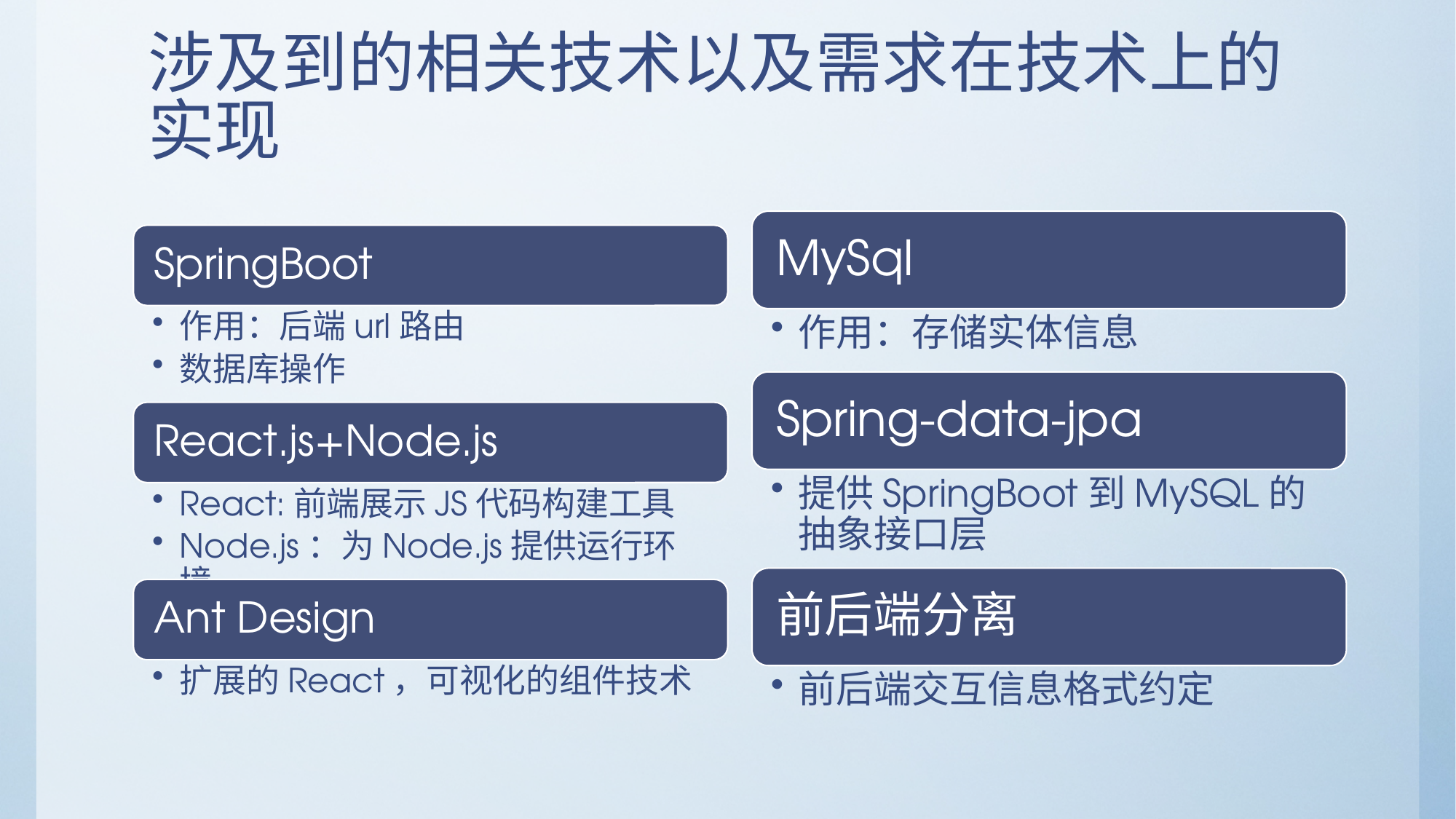

# 涉及到的相关技术以及需求在技术上的实现
MySql
作用：存储实体信息
Spring-data-jpa
提供SpringBoot到MySQL的抽象接口层
前后端分离
前后端交互信息格式约定
SpringBoot
作用：后端url路由
数据库操作
React.js+Node.js
React:前端展示JS代码构建工具
Node.js：为Node.js提供运行环境
Ant Design
扩展的React，可视化的组件技术